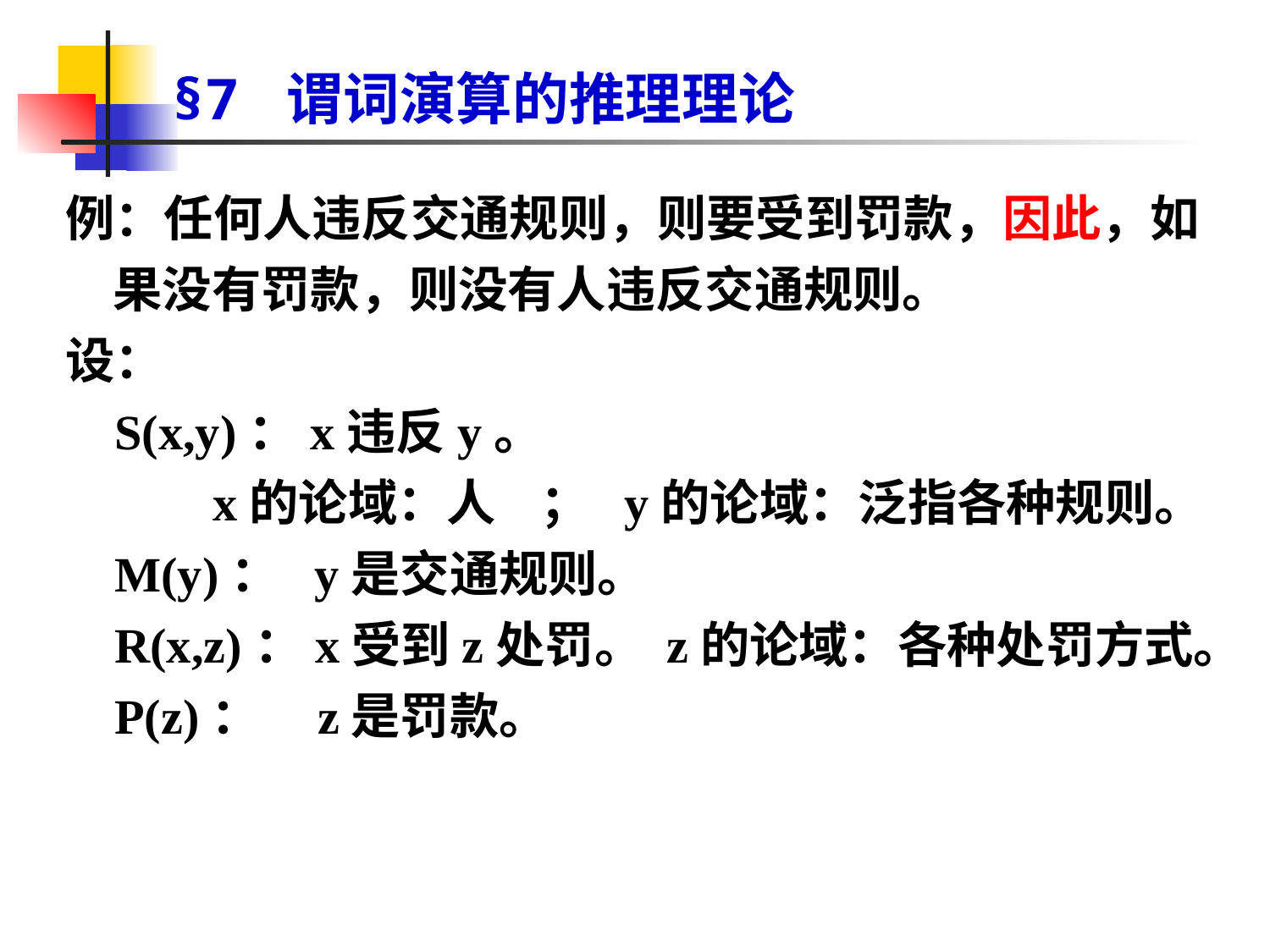

# §7 谓词演算的推理理论
例：任何人违反交通规则，则要受到罚款，因此，如果没有罚款，则没有人违反交通规则。
设：
    S(x,y)：x违反y。
            x的论域：人    ；  y的论域：泛指各种规则。
    M(y)：  y是交通规则。
    R(x,z)：x受到z处罚。 z的论域：各种处罚方式。
    P(z)：    z是罚款。
98